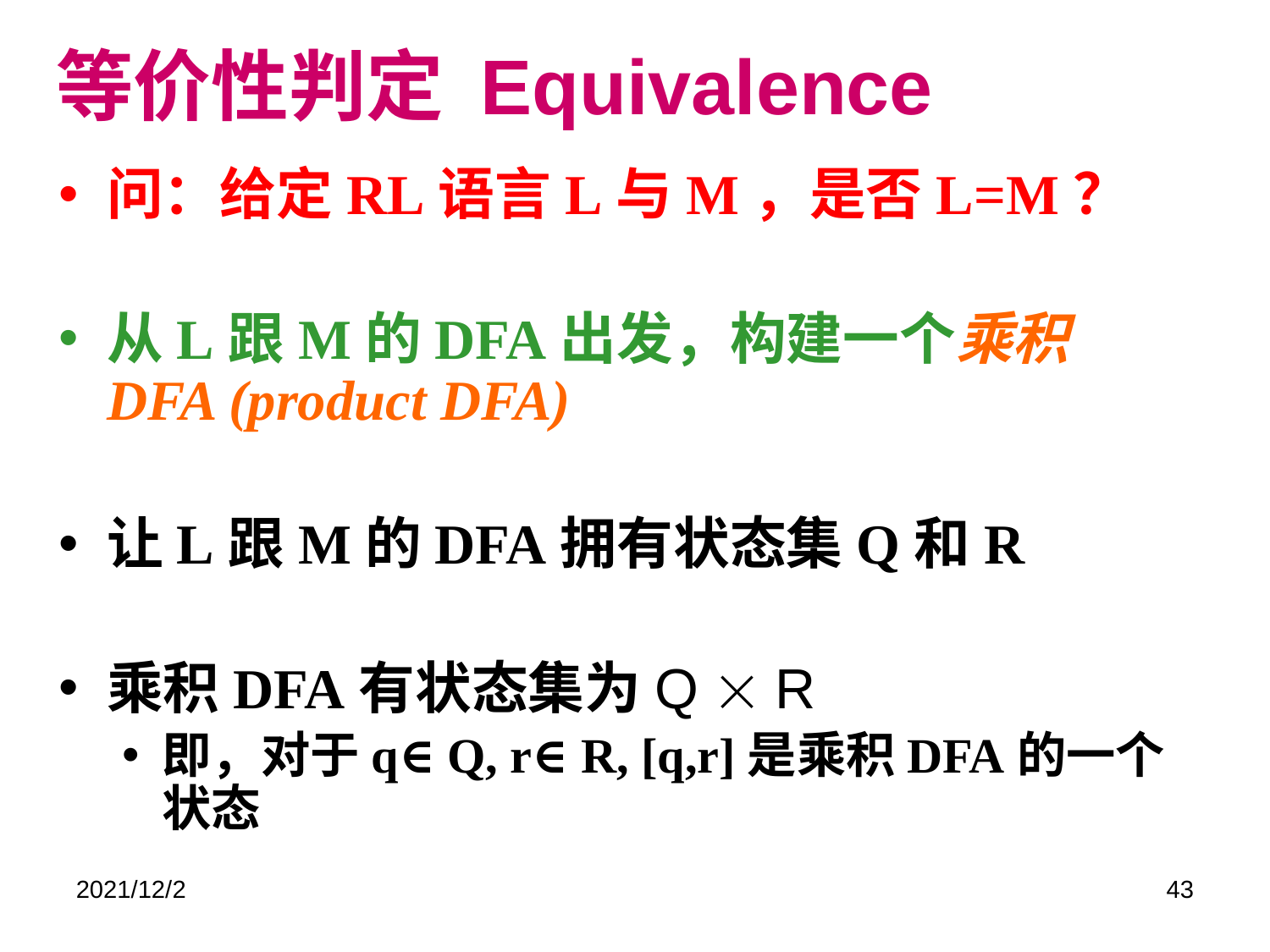

# 等价性判定 Equivalence
问：给定RL语言L与M，是否L=M？

从L跟M的DFA出发，构建一个乘积DFA (product DFA)

让L跟M的DFA拥有状态集Q和R

乘积DFA有状态集为Q × R
即，对于q∈ Q, r∈ R, [q,r]是乘积DFA的一个状态

2021/12/2
43